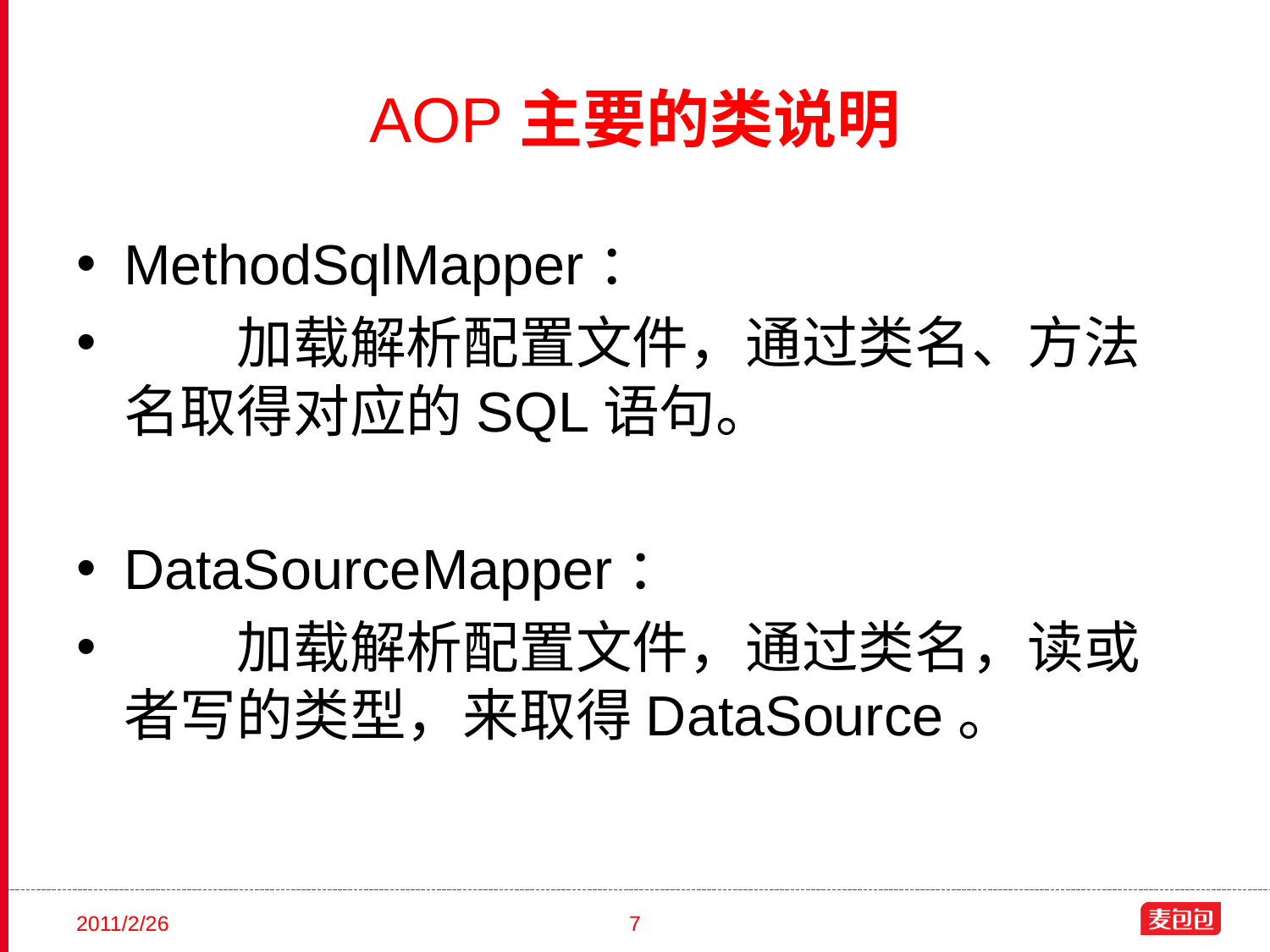

# AOP主要的类说明
MethodSqlMapper：
　　加载解析配置文件，通过类名、方法名取得对应的SQL语句。

DataSourceMapper：
　　加载解析配置文件，通过类名，读或者写的类型，来取得DataSource。

2011/2/26
7